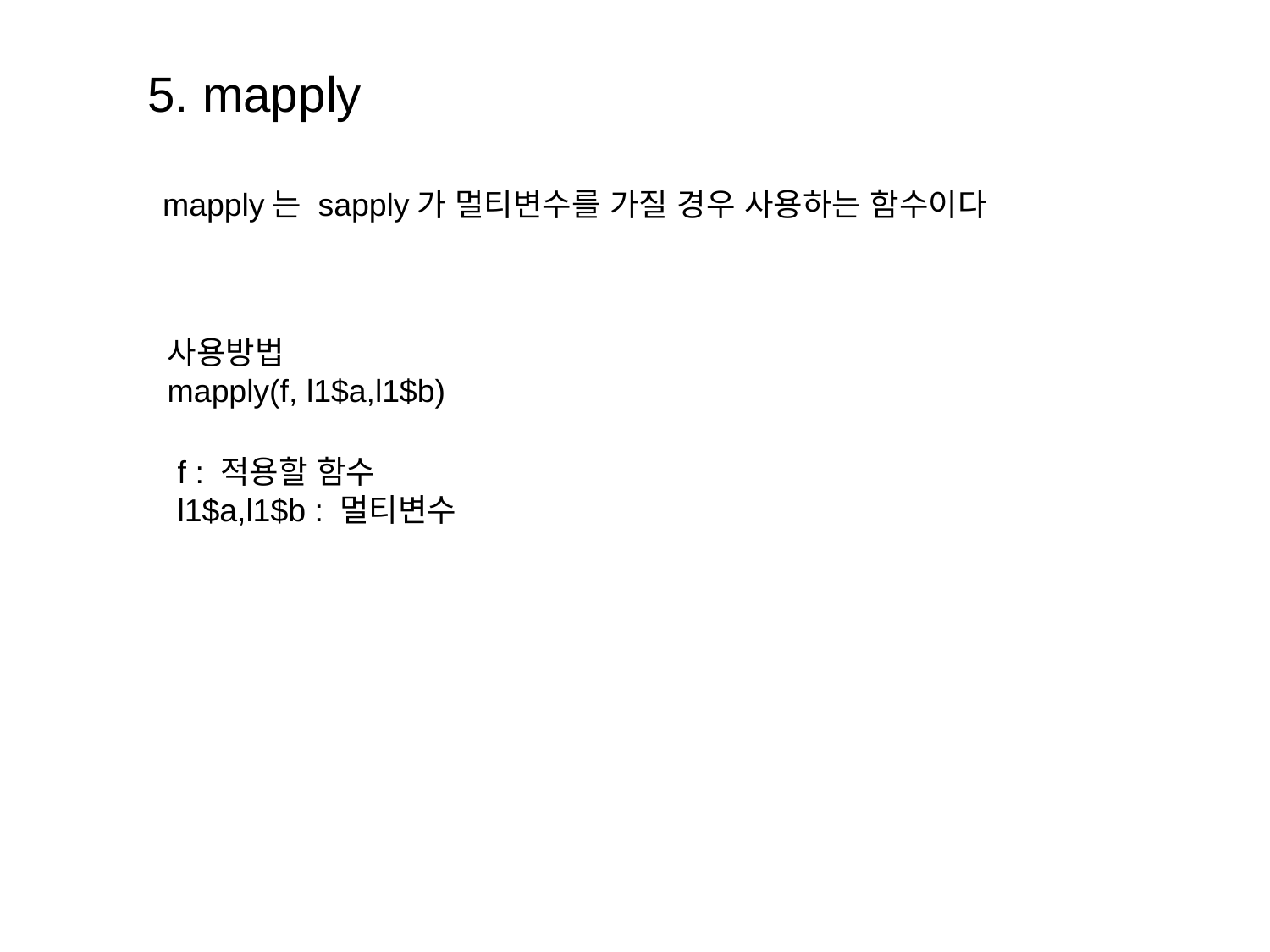

5. mapply
mapply는 sapply가 멀티변수를 가질 경우 사용하는 함수이다
사용방법
mapply(f, l1$a,l1$b)
f : 적용할 함수
l1$a,l1$b : 멀티변수